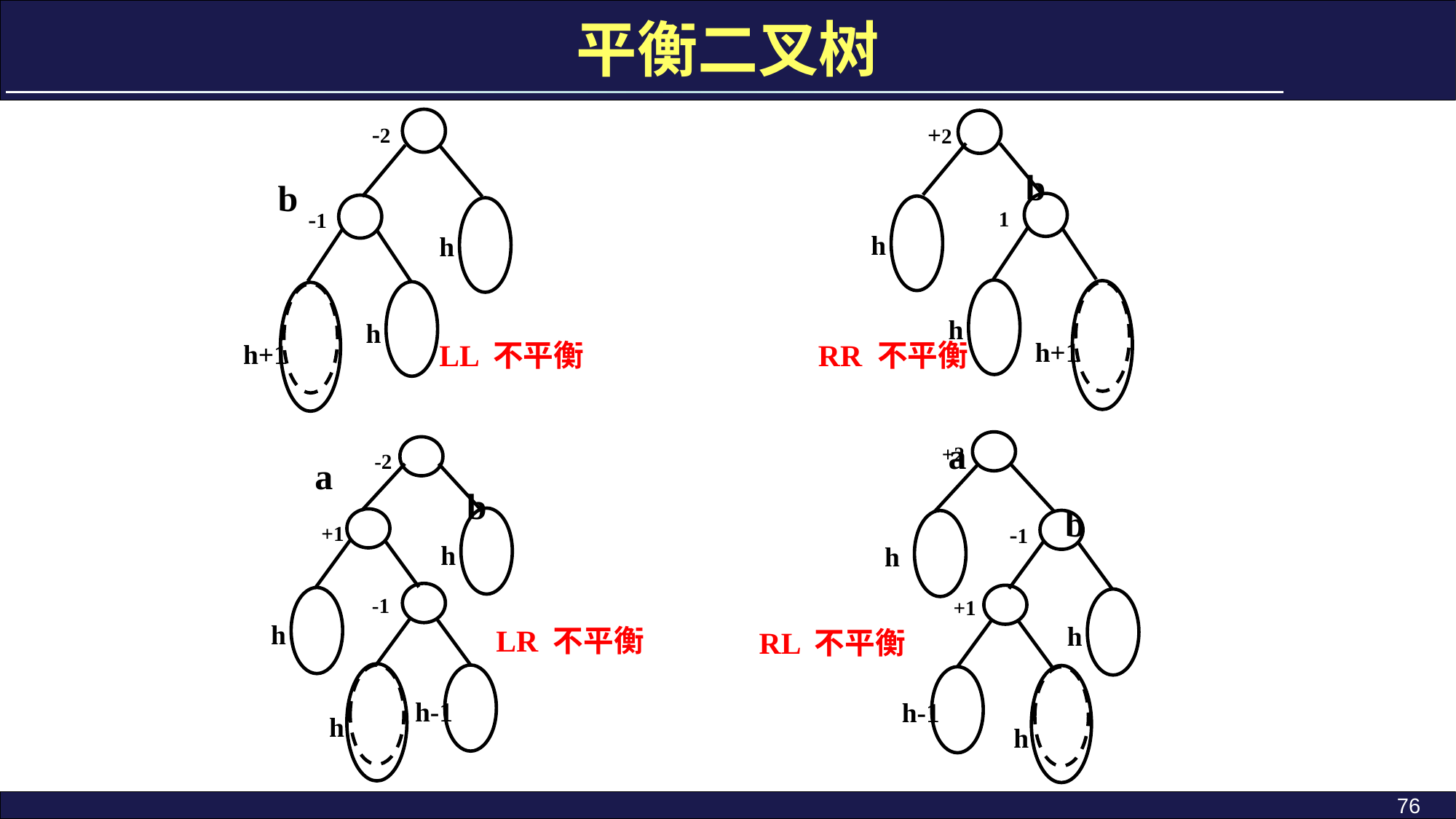

# 平衡二叉树

-2

b

-1
h

h
LL 不平衡
h+1

+2

b

1
h

h
h+1
RR 不平衡
a

+2

b

-1
h

+1

h
RL 不平衡

h-1
h

-2
a

b

+1
h

-1

h

h-1
h
LR 不平衡
76